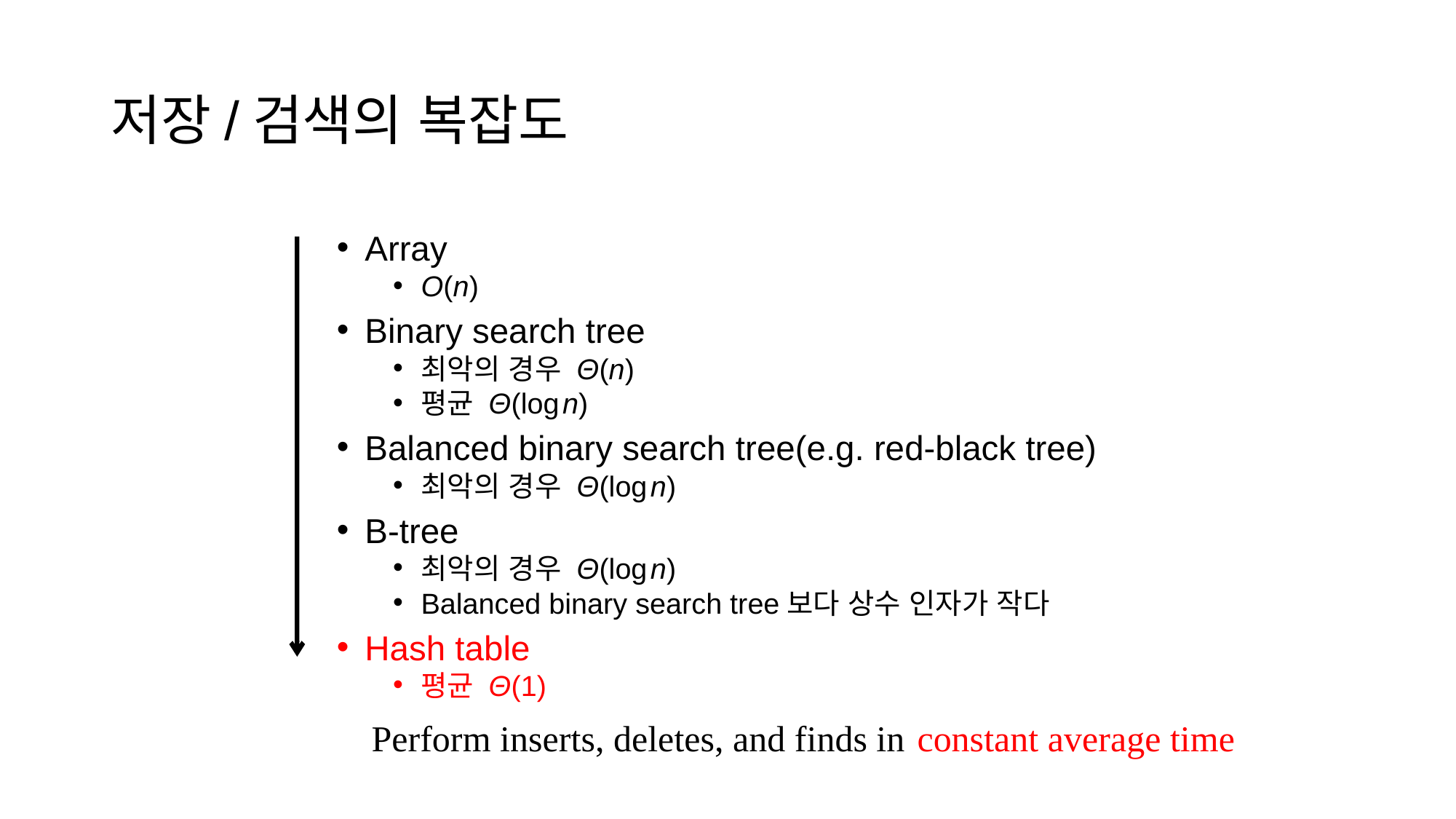

# 저장/검색의 복잡도
Array
O(n)
Binary search tree
최악의 경우 Θ(n)
평균 Θ(log n)
Balanced binary search tree(e.g. red-black tree)
최악의 경우 Θ(log n)
B-tree
최악의 경우 Θ(log n)
Balanced binary search tree보다 상수 인자가 작다
Hash table
평균 Θ(1)

Perform inserts, deletes, and finds in 	constant average time